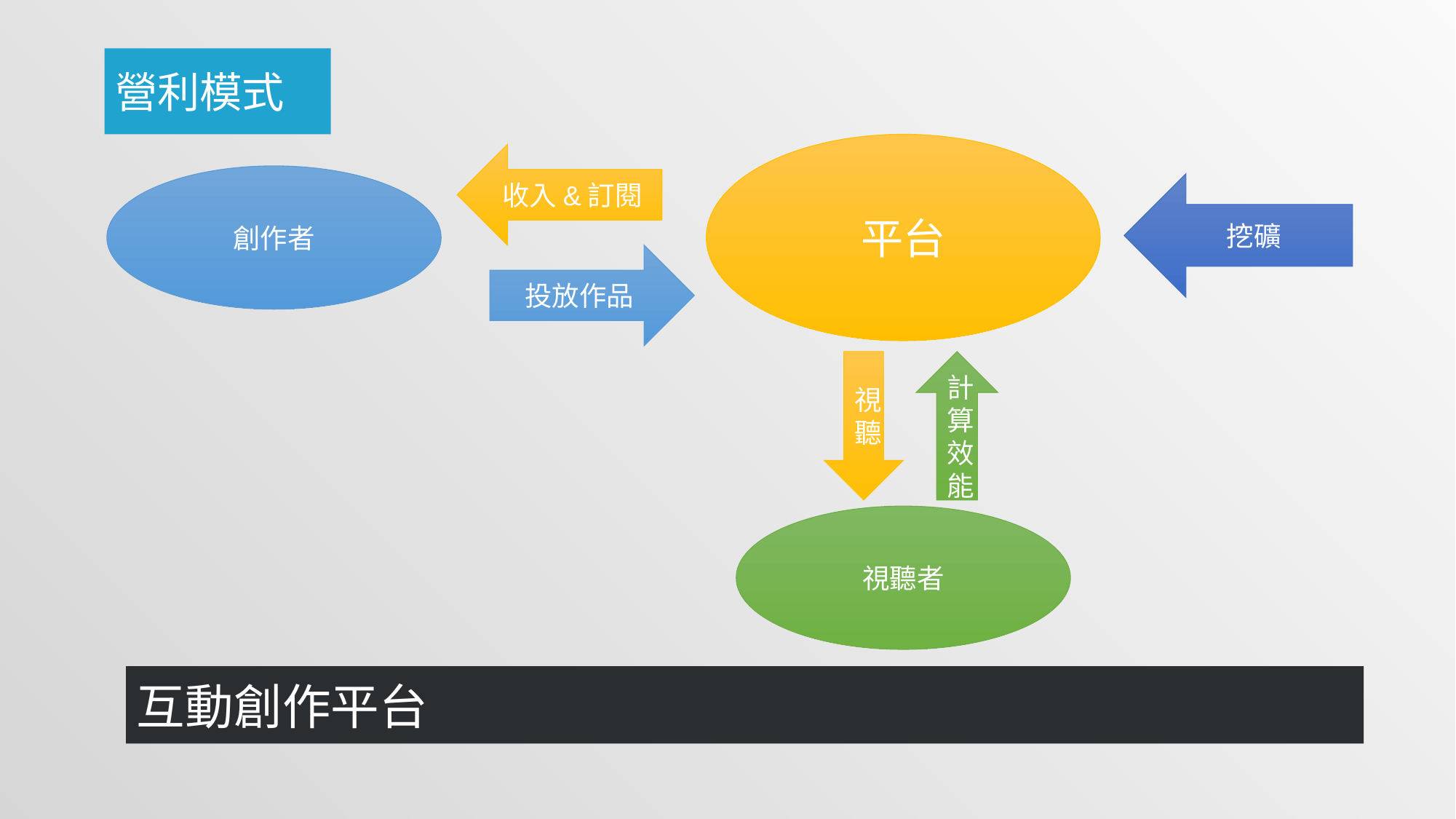

營利模式
平台
收入&訂閱
創作者
挖礦
投放作品
計算效能
視聽
視聽者
互動創作平台